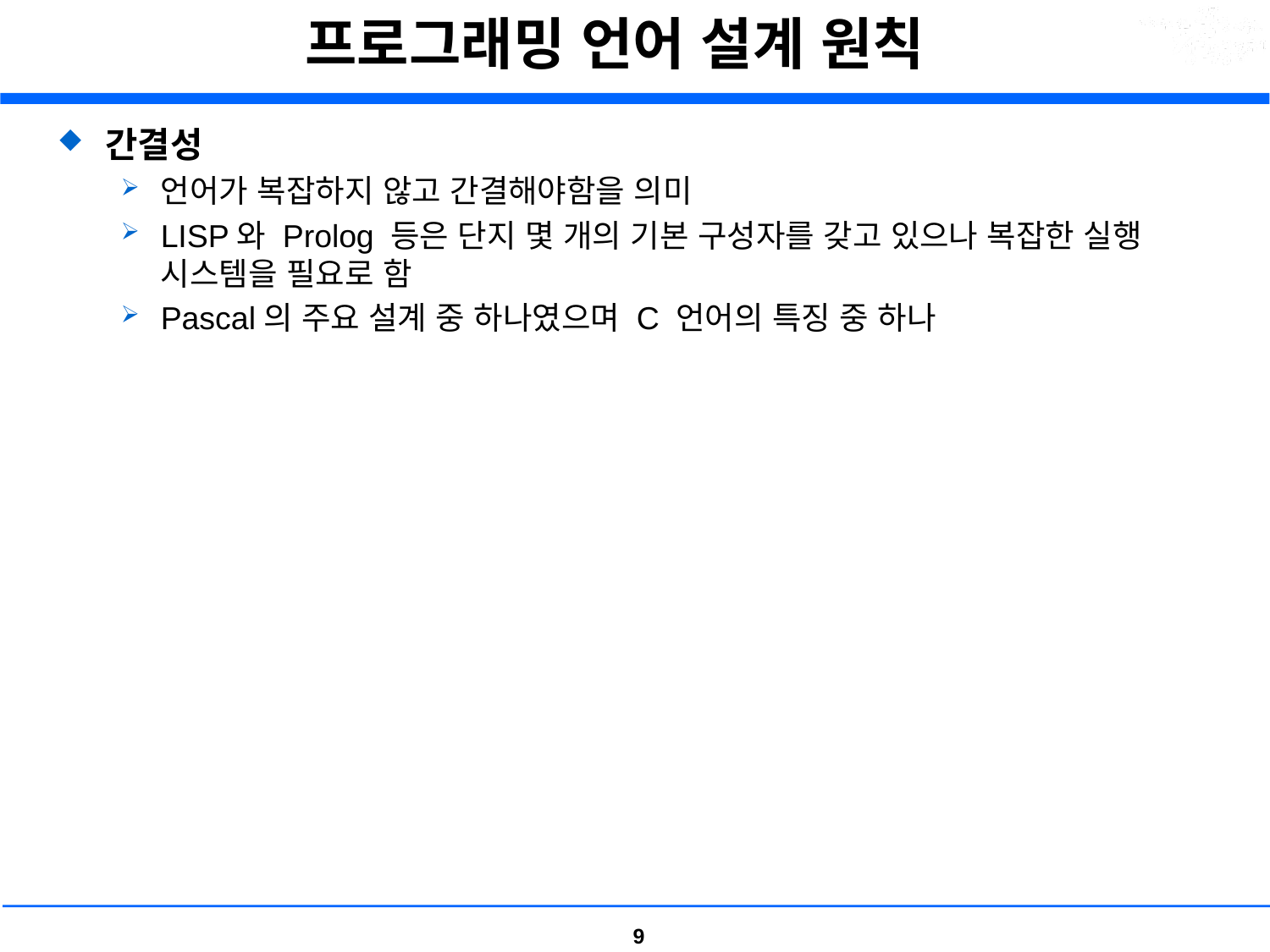

# 프로그래밍 언어 설계 원칙
간결성
언어가 복잡하지 않고 간결해야함을 의미
LISP와 Prolog 등은 단지 몇 개의 기본 구성자를 갖고 있으나 복잡한 실행 시스템을 필요로 함
Pascal의 주요 설계 중 하나였으며 C 언어의 특징 중 하나